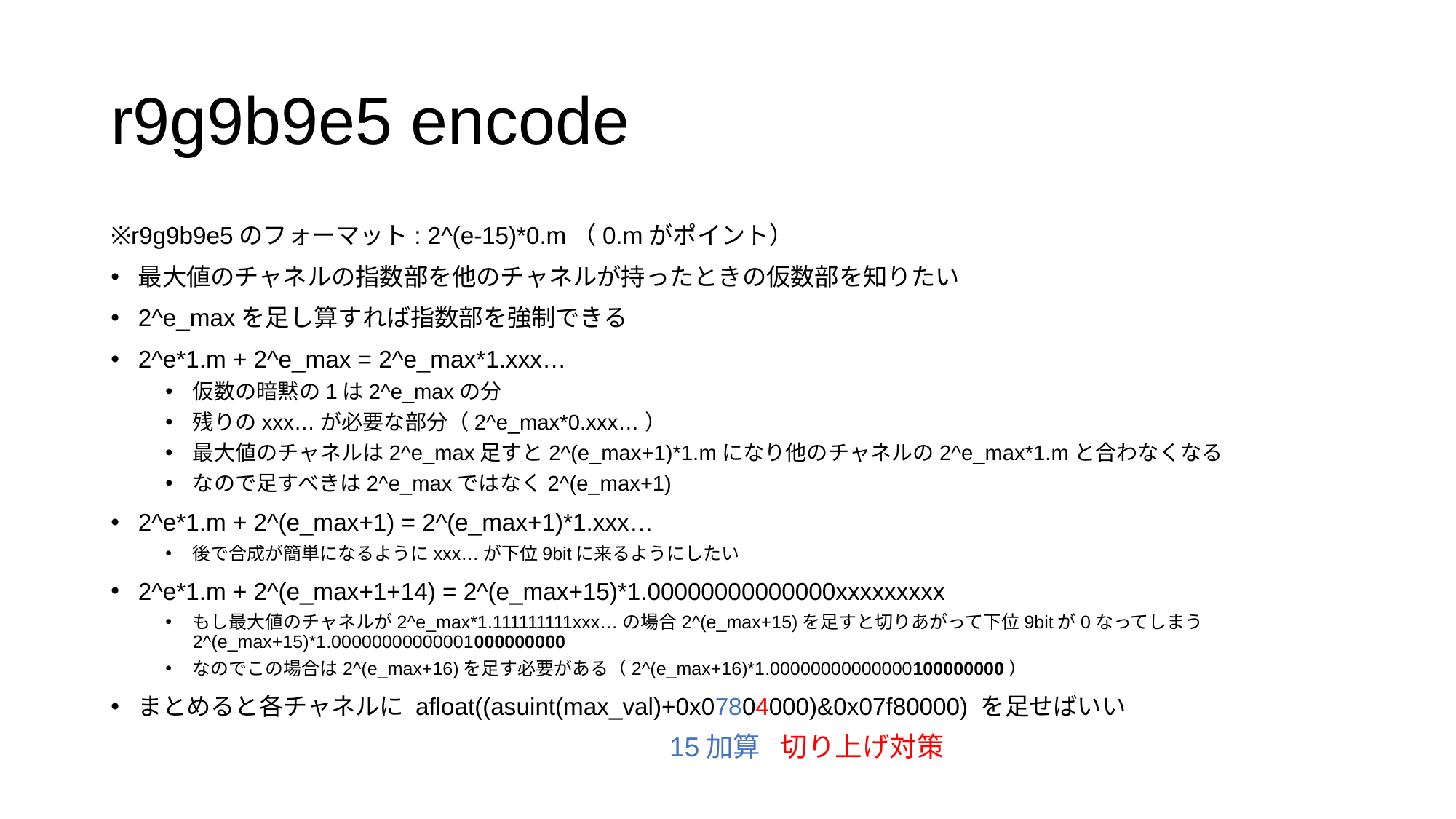

# r9g9b9e5 encode
※r9g9b9e5のフォーマット: 2^(e-15)*0.m（0.mがポイント）
最大値のチャネルの指数部を他のチャネルが持ったときの仮数部を知りたい
2^e_maxを足し算すれば指数部を強制できる
2^e*1.m + 2^e_max = 2^e_max*1.xxx…
仮数の暗黙の1は2^e_maxの分
残りのxxx…が必要な部分（2^e_max*0.xxx…）
最大値のチャネルは2^e_max足すと2^(e_max+1)*1.mになり他のチャネルの2^e_max*1.mと合わなくなる
なので足すべきは2^e_maxではなく2^(e_max+1)
2^e*1.m + 2^(e_max+1) = 2^(e_max+1)*1.xxx…
後で合成が簡単になるようにxxx…が下位9bitに来るようにしたい
2^e*1.m + 2^(e_max+1+14) = 2^(e_max+15)*1.00000000000000xxxxxxxxx
もし最大値のチャネルが2^e_max*1.111111111xxx…の場合2^(e_max+15)を足すと切りあがって下位9bitが0なってしまう2^(e_max+15)*1.00000000000001000000000
なのでこの場合は2^(e_max+16)を足す必要がある（2^(e_max+16)*1.00000000000000100000000）
まとめると各チャネルに afloat((asuint(max_val)+0x07804000)&0x07f80000) を足せばいい

15加算
切り上げ対策